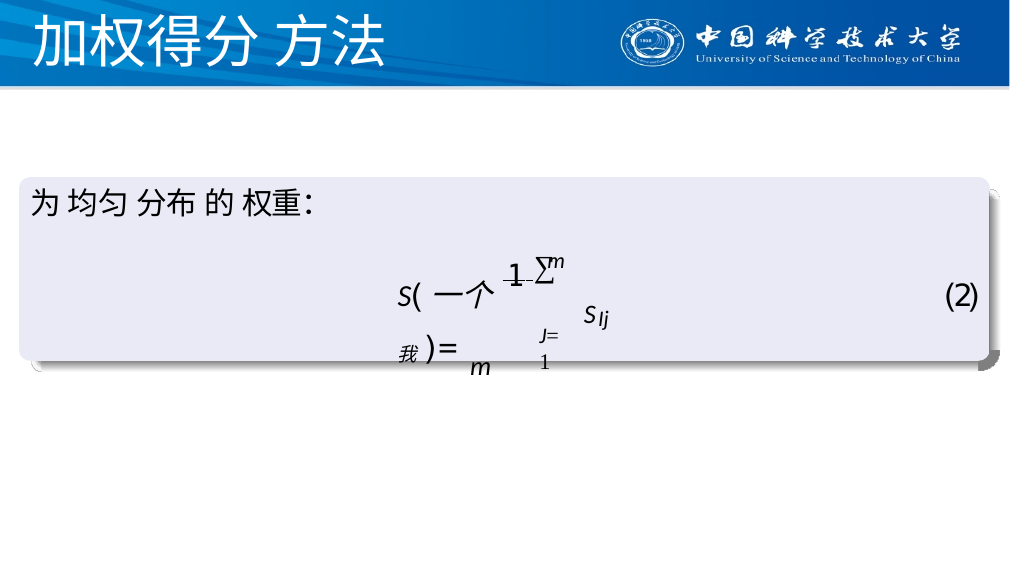

# 加权得分 方法

为 均匀 分布 的 权重：

m
    ∑
1
S(一个我)= m
(2)
SIj
J= 1